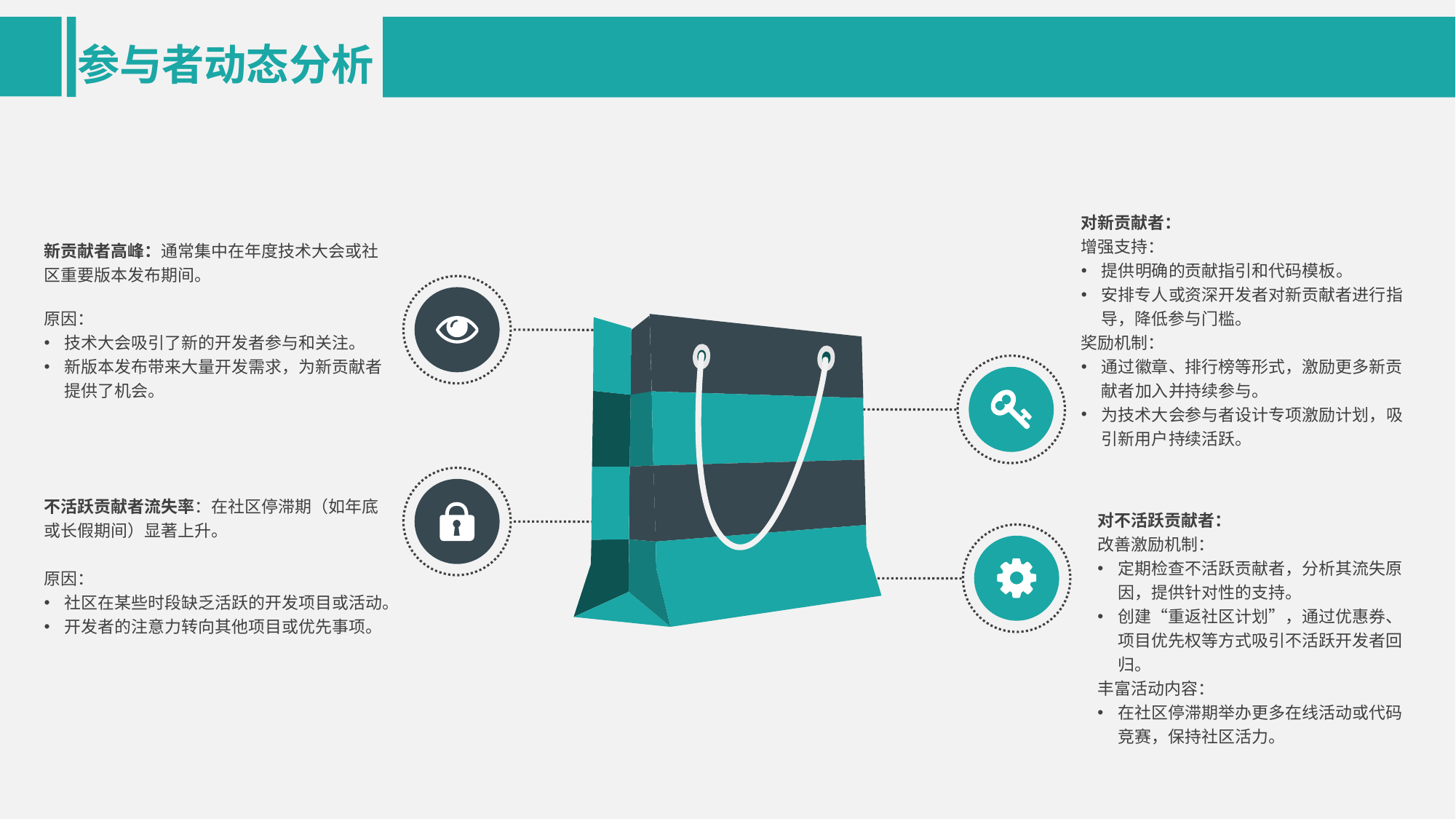

参与者动态分析
对新贡献者：
增强支持：
提供明确的贡献指引和代码模板。
安排专人或资深开发者对新贡献者进行指导，降低参与门槛。
奖励机制：
通过徽章、排行榜等形式，激励更多新贡献者加入并持续参与。
为技术大会参与者设计专项激励计划，吸引新用户持续活跃。
新贡献者高峰：通常集中在年度技术大会或社区重要版本发布期间。

原因：
技术大会吸引了新的开发者参与和关注。
新版本发布带来大量开发需求，为新贡献者提供了机会。

不活跃贡献者流失率：在社区停滞期（如年底或长假期间）显著上升。

原因：
社区在某些时段缺乏活跃的开发项目或活动。
开发者的注意力转向其他项目或优先事项。
对不活跃贡献者：
改善激励机制：
定期检查不活跃贡献者，分析其流失原因，提供针对性的支持。
创建“重返社区计划”，通过优惠券、项目优先权等方式吸引不活跃开发者回归。
丰富活动内容：
在社区停滞期举办更多在线活动或代码竞赛，保持社区活力。